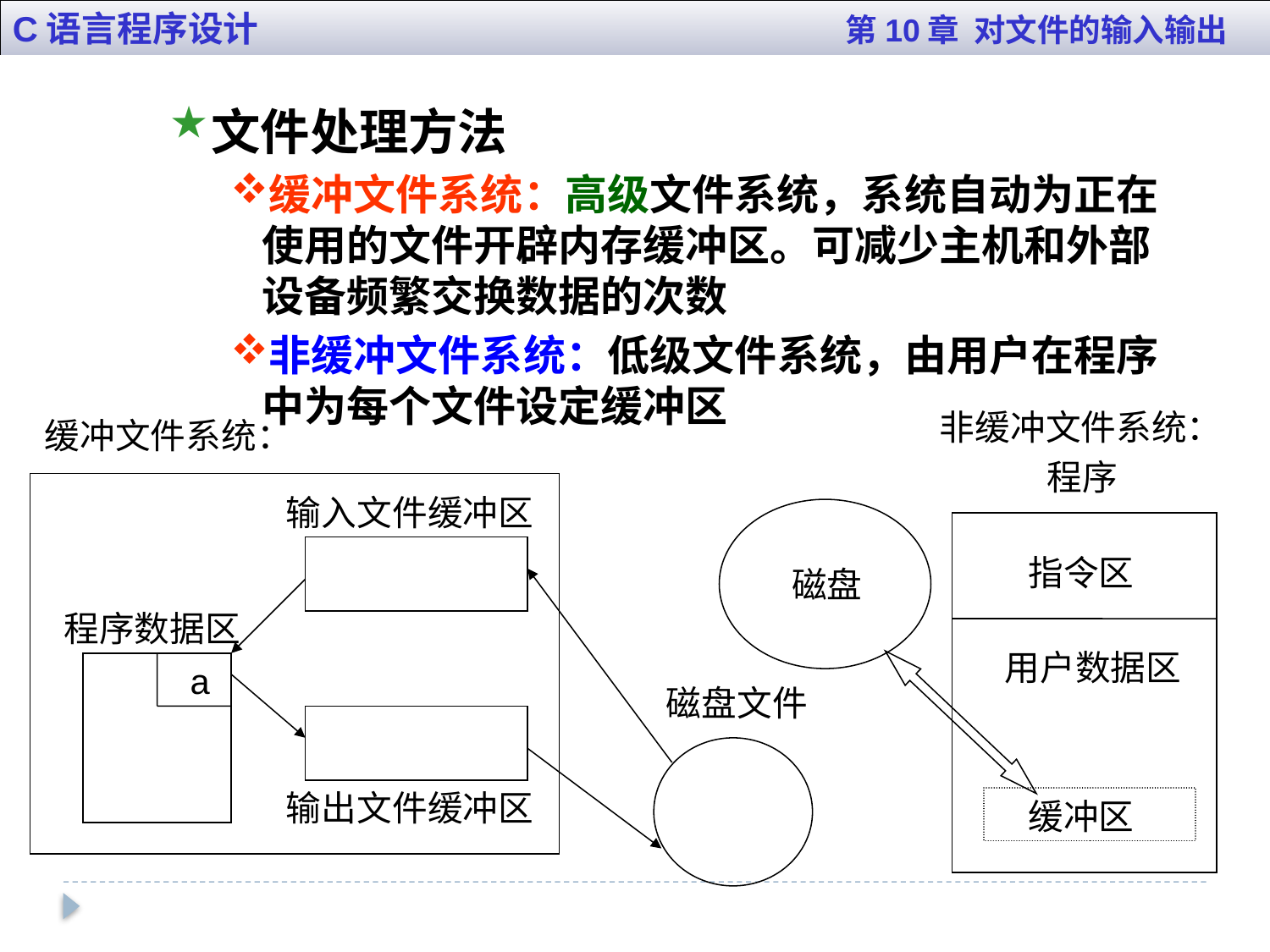

C语言程序设计                                                                         第10章  对文件的输入输出
文件处理方法
缓冲文件系统：高级文件系统，系统自动为正在使用的文件开辟内存缓冲区。可减少主机和外部设备频繁交换数据的次数
非缓冲文件系统：低级文件系统，由用户在程序中为每个文件设定缓冲区
非缓冲文件系统：
程序

指令区
磁盘

用户数据区

缓冲区
缓冲文件系统：

输入文件缓冲区

程序数据区

a

磁盘文件

输出文件缓冲区
7